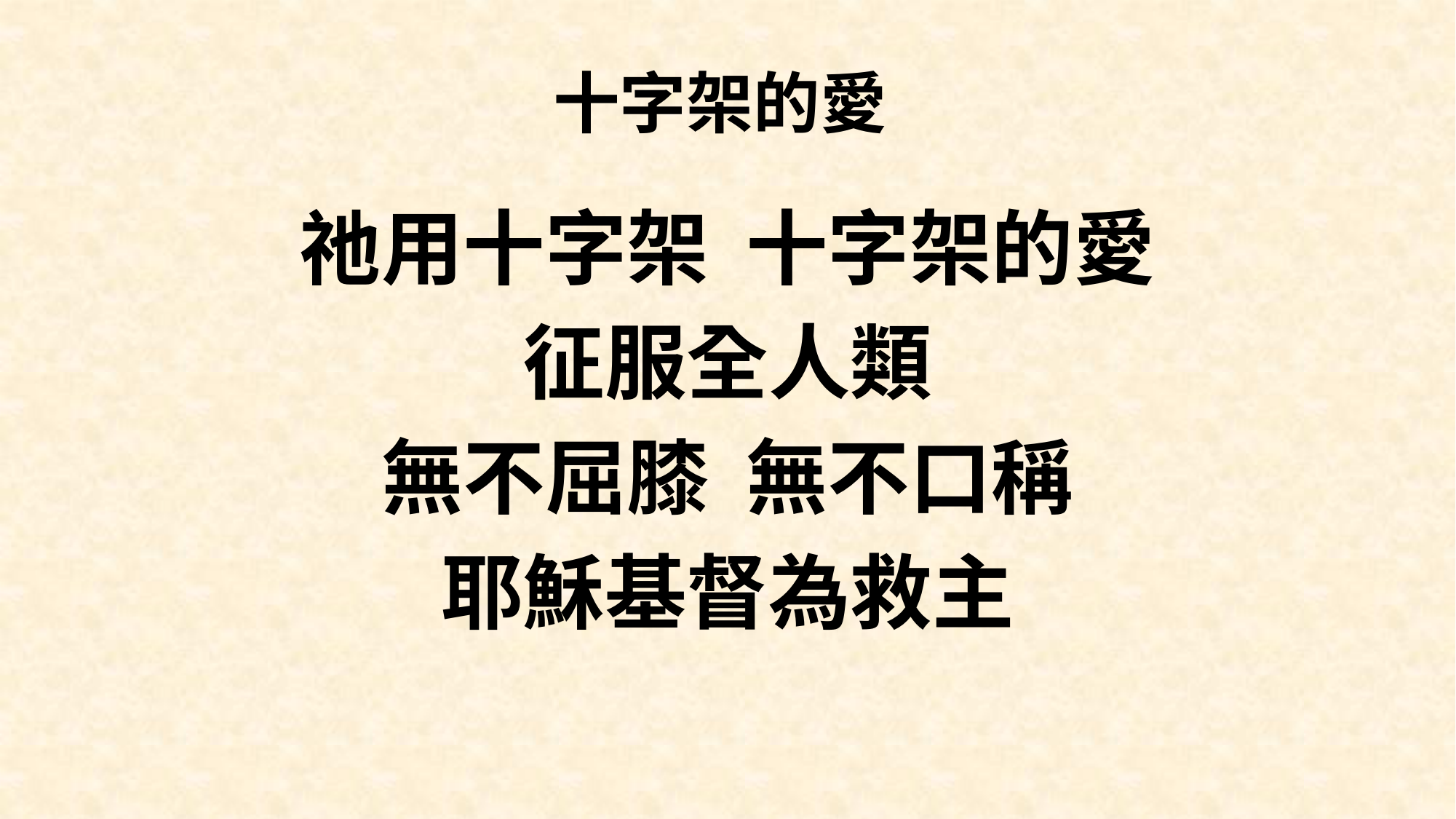

# 十字架的愛
祂用十字架  十字架的愛
征服全人類
無不屈膝  無不口稱
耶穌基督為救主